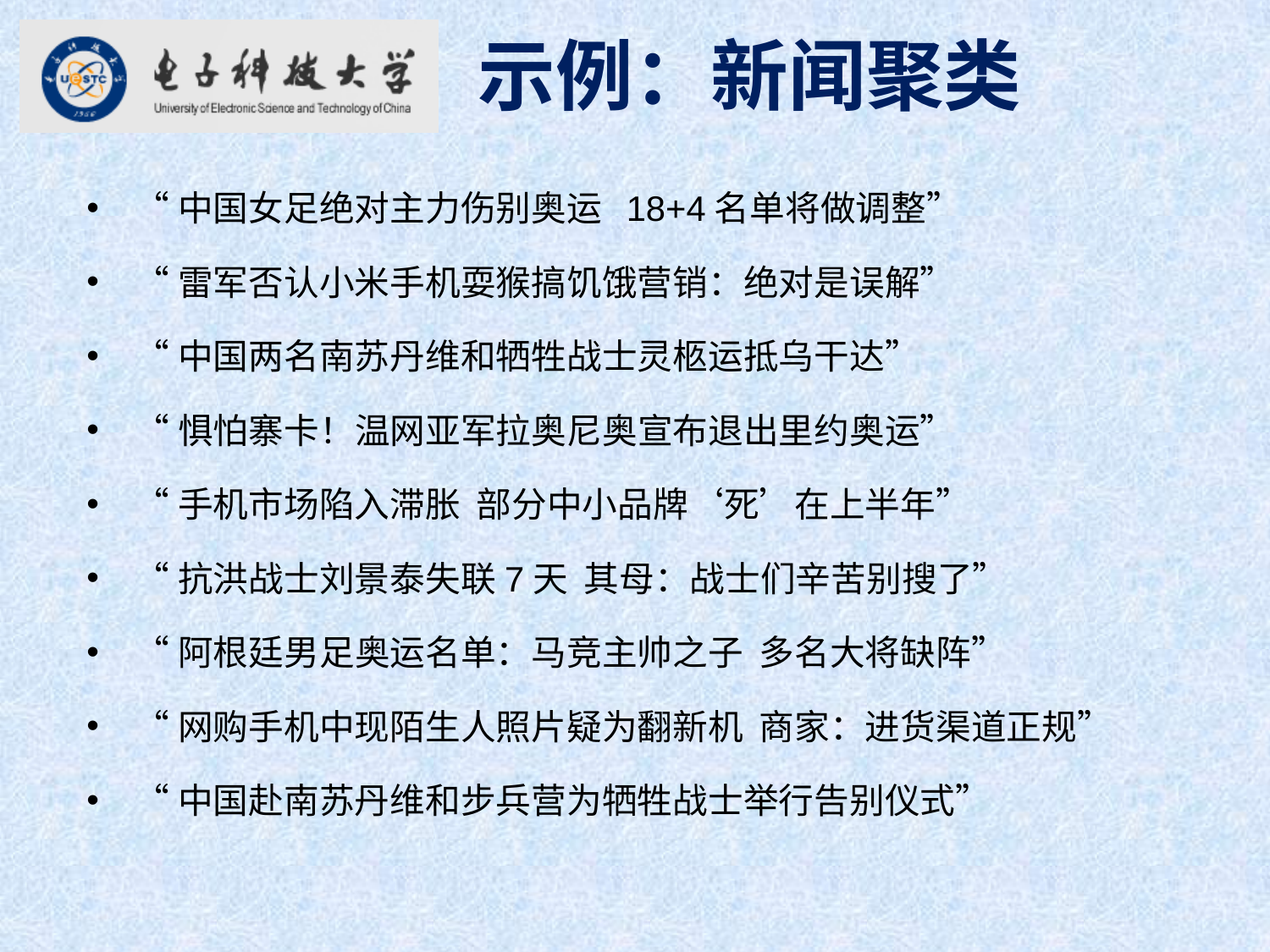

示例：新闻聚类
“中国女足绝对主力伤别奥运  18+4名单将做调整”
“雷军否认小米手机耍猴搞饥饿营销：绝对是误解”
“中国两名南苏丹维和牺牲战士灵柩运抵乌干达”
“惧怕寨卡！温网亚军拉奥尼奥宣布退出里约奥运”
“手机市场陷入滞胀  部分中小品牌‘死’在上半年”
“抗洪战士刘景泰失联7天  其母：战士们辛苦别搜了”
“阿根廷男足奥运名单：马竞主帅之子  多名大将缺阵”
“网购手机中现陌生人照片疑为翻新机  商家：进货渠道正规”
“中国赴南苏丹维和步兵营为牺牲战士举行告别仪式”